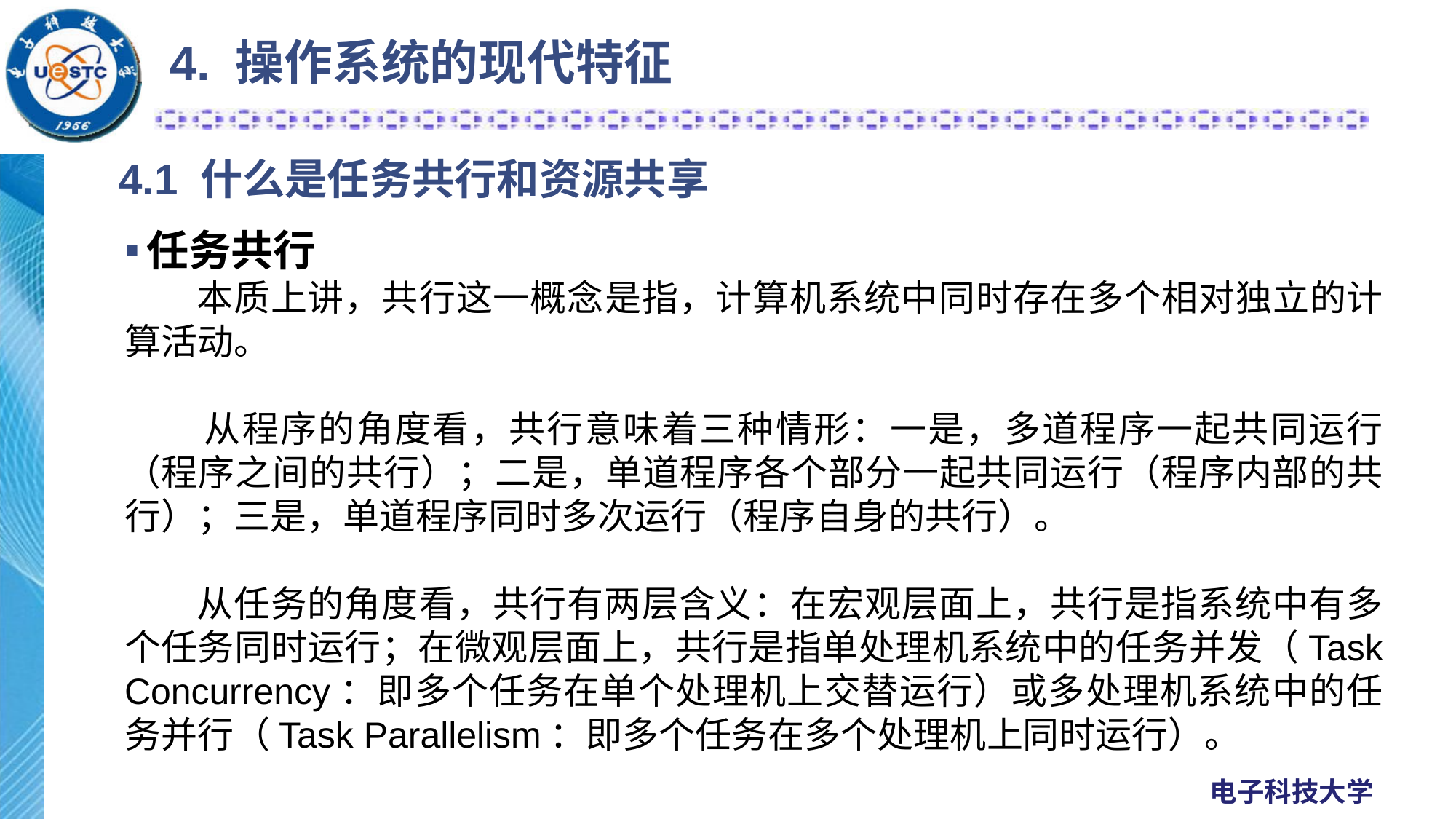

4. 操作系统的现代特征
# 4.1 什么是任务共行和资源共享
任务共行
       本质上讲，共行这一概念是指，计算机系统中同时存在多个相对独立的计算活动。

       从程序的角度看，共行意味着三种情形：一是，多道程序一起共同运行（程序之间的共行）；二是，单道程序各个部分一起共同运行（程序内部的共行）；三是，单道程序同时多次运行（程序自身的共行）。

       从任务的角度看，共行有两层含义：在宏观层面上，共行是指系统中有多个任务同时运行；在微观层面上，共行是指单处理机系统中的任务并发（Task Concurrency：即多个任务在单个处理机上交替运行）或多处理机系统中的任务并行（Task Parallelism：即多个任务在多个处理机上同时运行）。